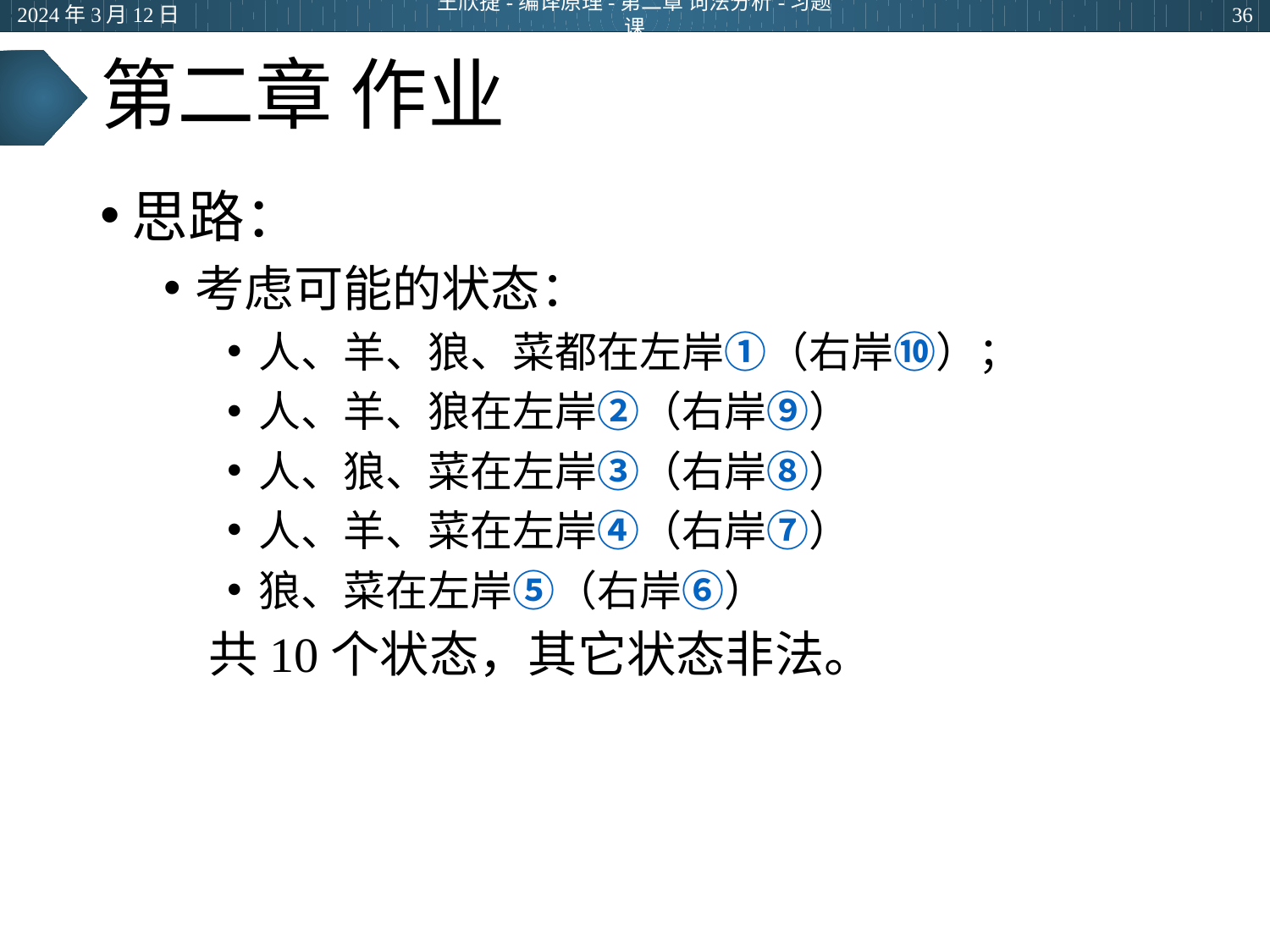

2024年3月12日
王欣捷-编译原理-第二章 词法分析-习题课
36
# 第二章 作业
思路：
考虑可能的状态：
人、羊、狼、菜都在左岸①（右岸⑩）；
人、羊、狼在左岸②（右岸⑨）
人、狼、菜在左岸③（右岸⑧）
人、羊、菜在左岸④（右岸⑦）
狼、菜在左岸⑤（右岸⑥）
   共10个状态，其它状态非法。